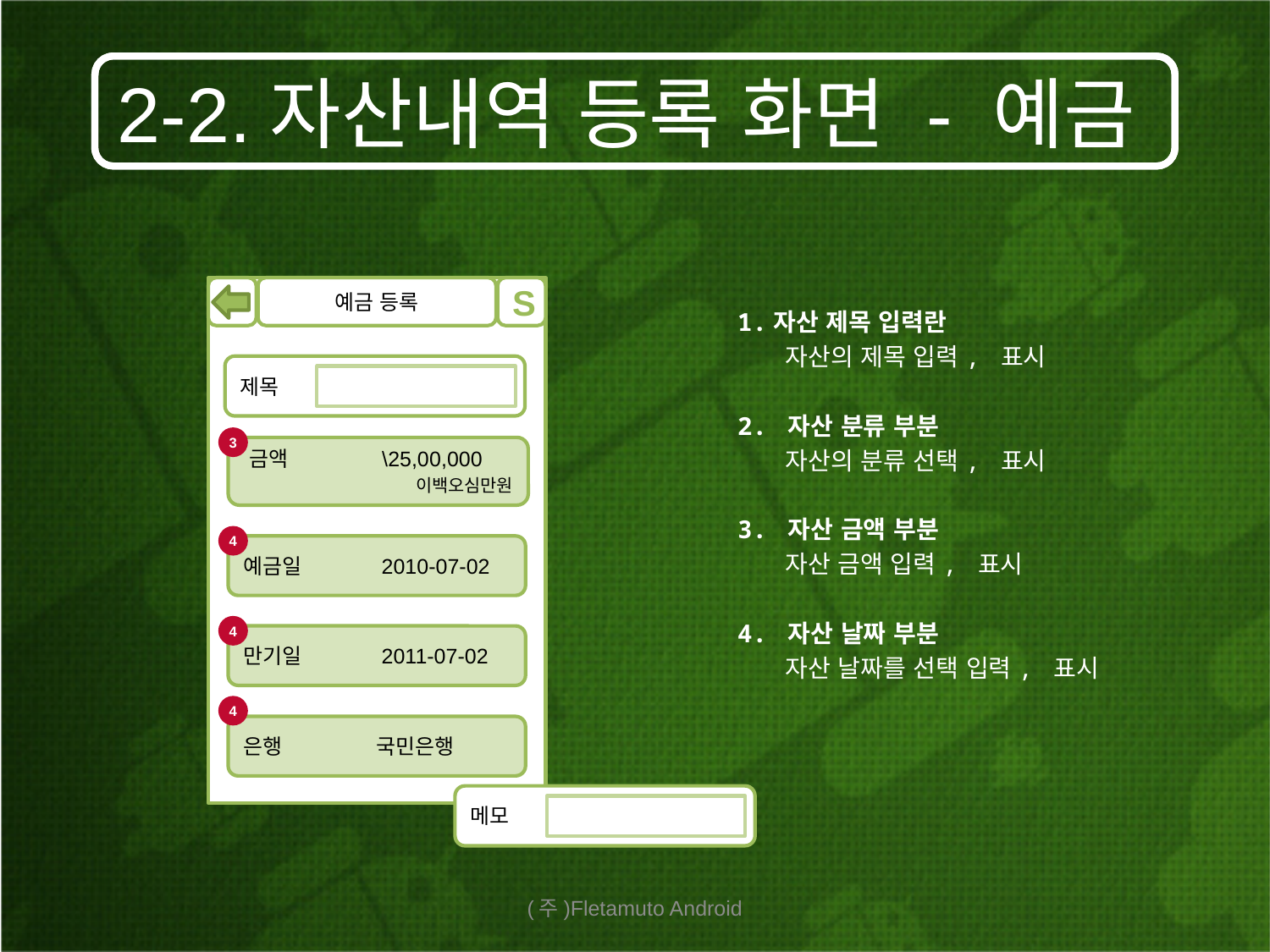

# 2-2.자산내역 등록 화면 - 예금

1.자산 제목 입력란
	자산의 제목 입력, 표시

2. 자산 분류 부분
	자산의 분류 선택, 표시

3. 자산 금액 부분
	자산 금액 입력, 표시

4. 자산 날짜 부분
	자산 날짜를 선택 입력, 표시

예금 등록
S
제목

3
금액               \25,00,000          이백오심만원
4
예금일	 2010-07-02
4
만기일	 2011-07-02
4
은행	 국민은행
메모

(주)Fletamuto Android